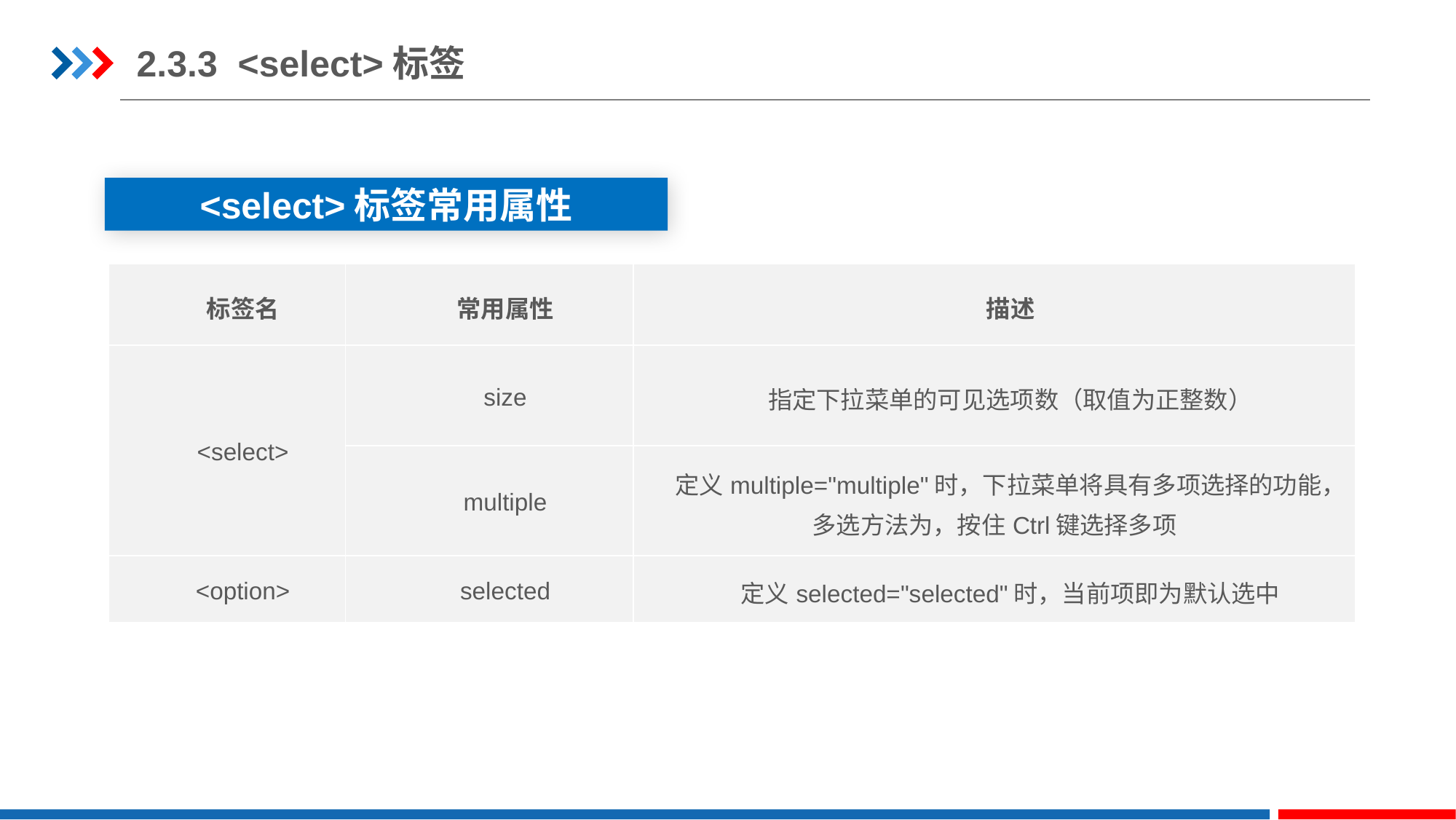

2.3.3  <select>标签
<select>标签常用属性
| 标签名 | 常用属性 | 描述 |
| --- | --- | --- |
| <select> | size | 指定下拉菜单的可见选项数（取值为正整数） |
|  | multiple | 定义multiple="multiple"时，下拉菜单将具有多项选择的功能，多选方法为，按住Ctrl键选择多项 |
| <option> | selected | 定义selected="selected"时，当前项即为默认选中 |